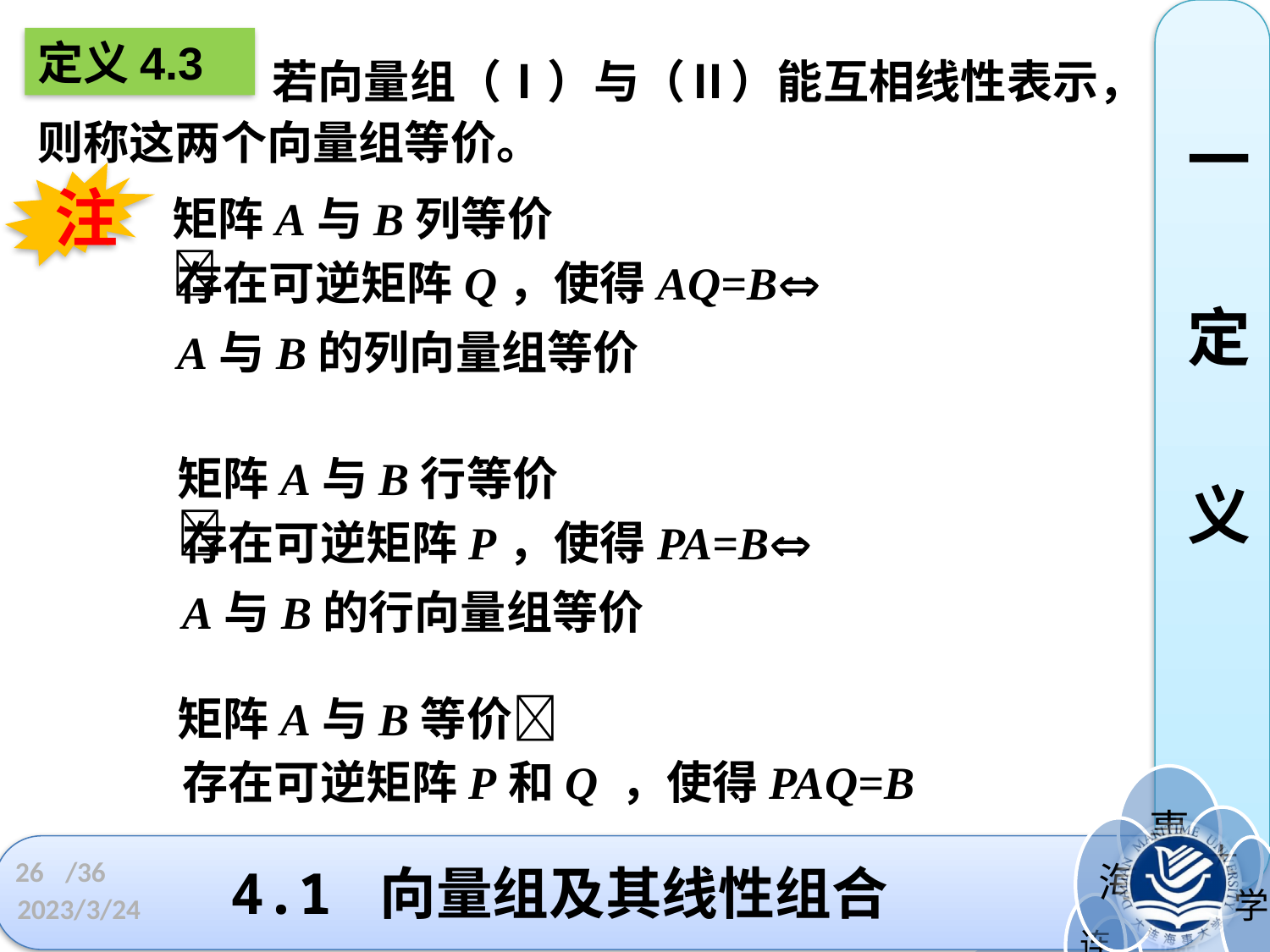

一

定

义

定义4.3
若向量组（Ⅰ）与（Ⅱ）能互相线性表示，
则称这两个向量组等价。
注
矩阵A与B列等价⇔
存在可逆矩阵Q，使得AQ=B⇔
A与B的列向量组等价
矩阵A与B行等价⇔
存在可逆矩阵P，使得PA=B⇔
A与B的行向量组等价
矩阵A与B等价⇔
存在可逆矩阵P和Q ，使得PAQ=B
26
/36
# 4.1 向量组及其线性组合
2023/3/24